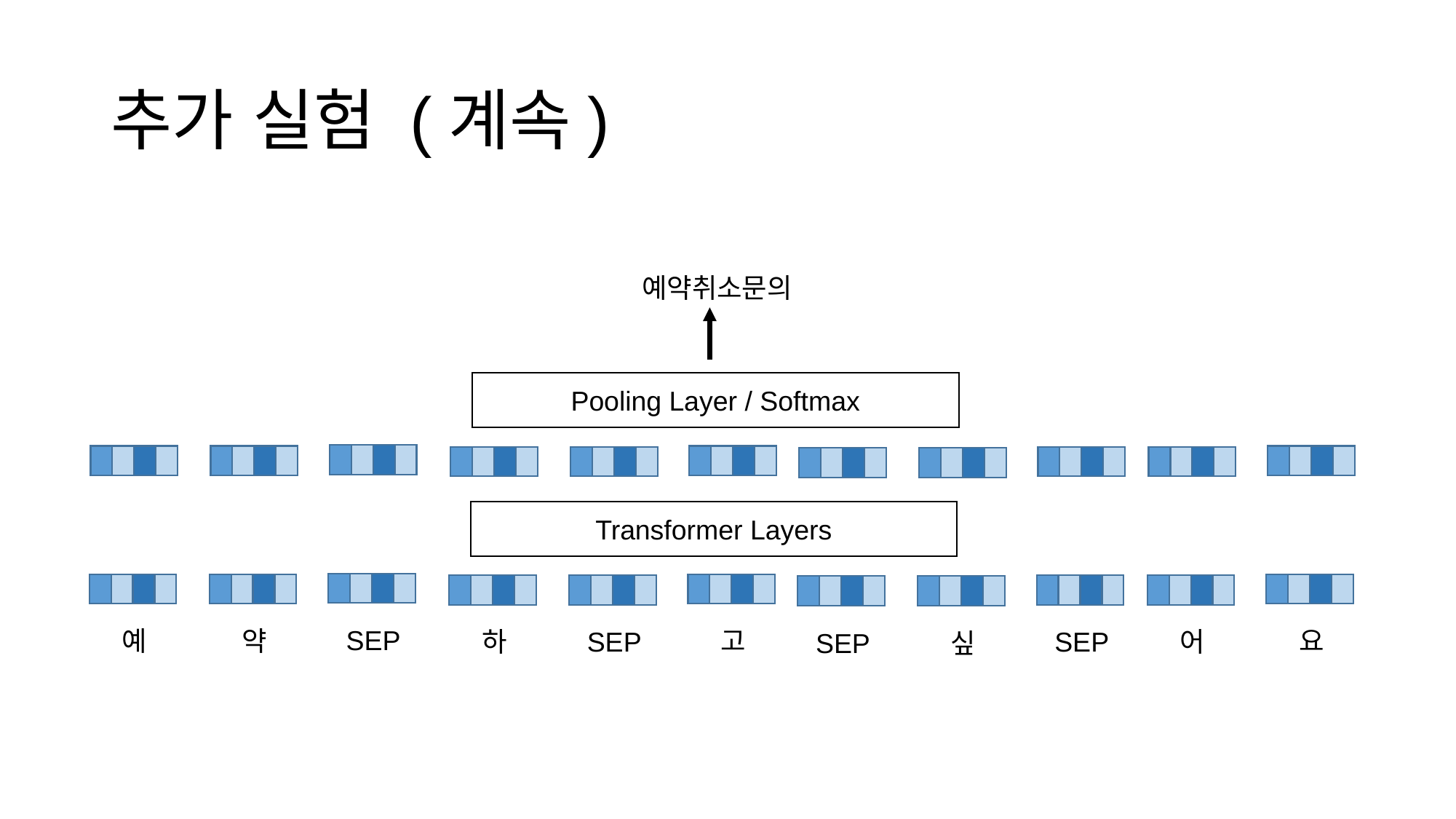

# 추가 실험 (계속)
예약취소문의
Pooling Layer / Softmax

Transformer Layers

SEP
예
약
요
고
어
하
SEP
SEP
SEP
싶